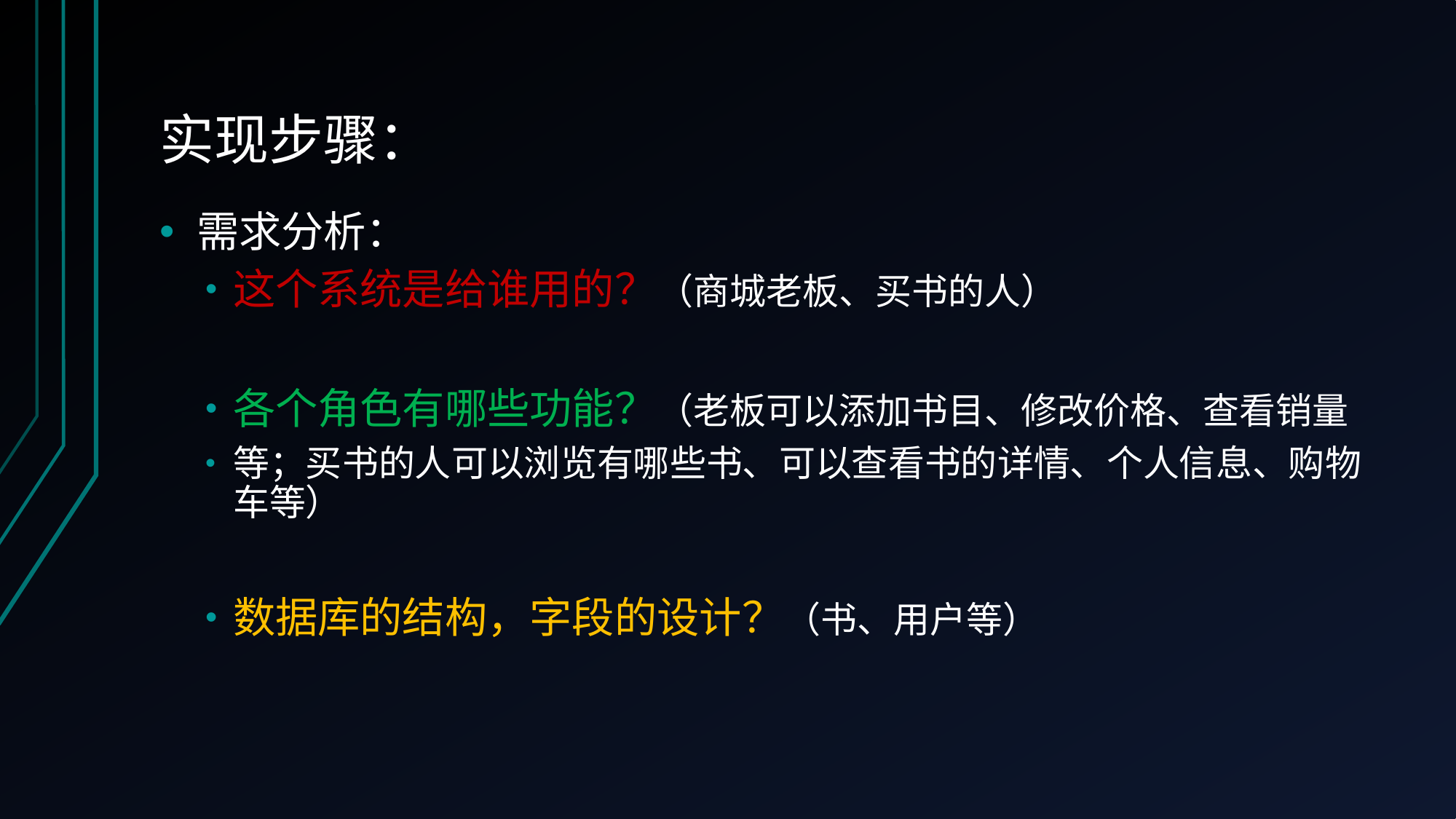

# 实现步骤：
需求分析：
这个系统是给谁用的？（商城老板、买书的人）

各个角色有哪些功能？（老板可以添加书目、修改价格、查看销量
等；买书的人可以浏览有哪些书、可以查看书的详情、个人信息、购物车等）

数据库的结构，字段的设计？（书、用户等）